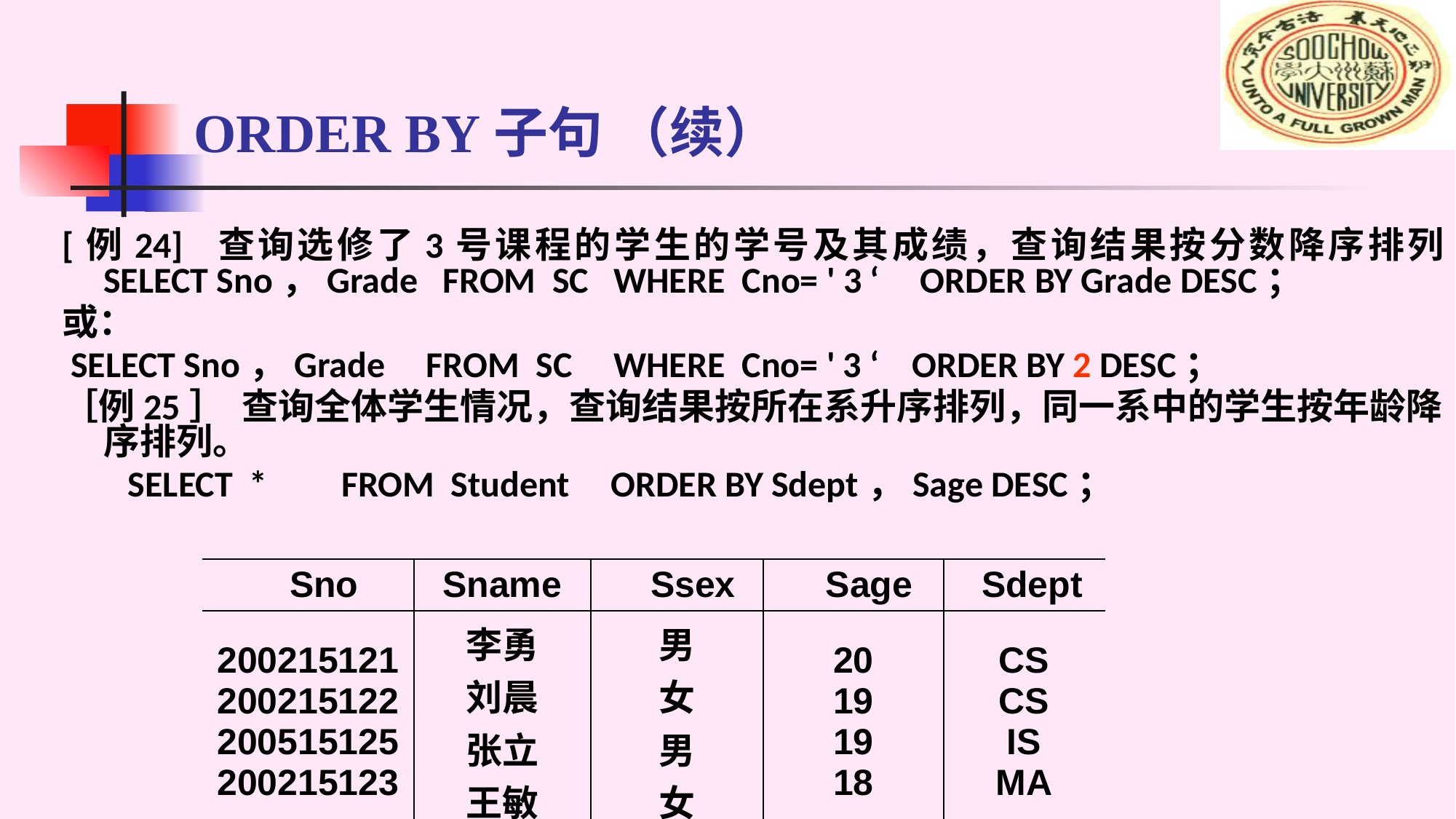

# ORDER BY子句 （续）
[例24]  查询选修了3号课程的学生的学号及其成绩，查询结果按分数降序排列 SELECT Sno，Grade   FROM  SC   WHERE  Cno= ' 3 ‘     ORDER BY Grade DESC；
或：
 SELECT Sno，Grade     FROM  SC     WHERE  Cno= ' 3 ‘    ORDER BY 2 DESC；
［例25］  查询全体学生情况，查询结果按所在系升序排列，同一系中的学生按年龄降序排列。
        SELECT  *         FROM  Student     ORDER BY Sdept，Sage DESC；
| Sno | Sname | Ssex | Sage | Sdept |
| --- | --- | --- | --- | --- |
| 200215121 200215122 200515125 200215123 | 李勇 刘晨 张立 王敏 | 男 女 男 女 | 20 19 19 18 | CS CS IS MA |